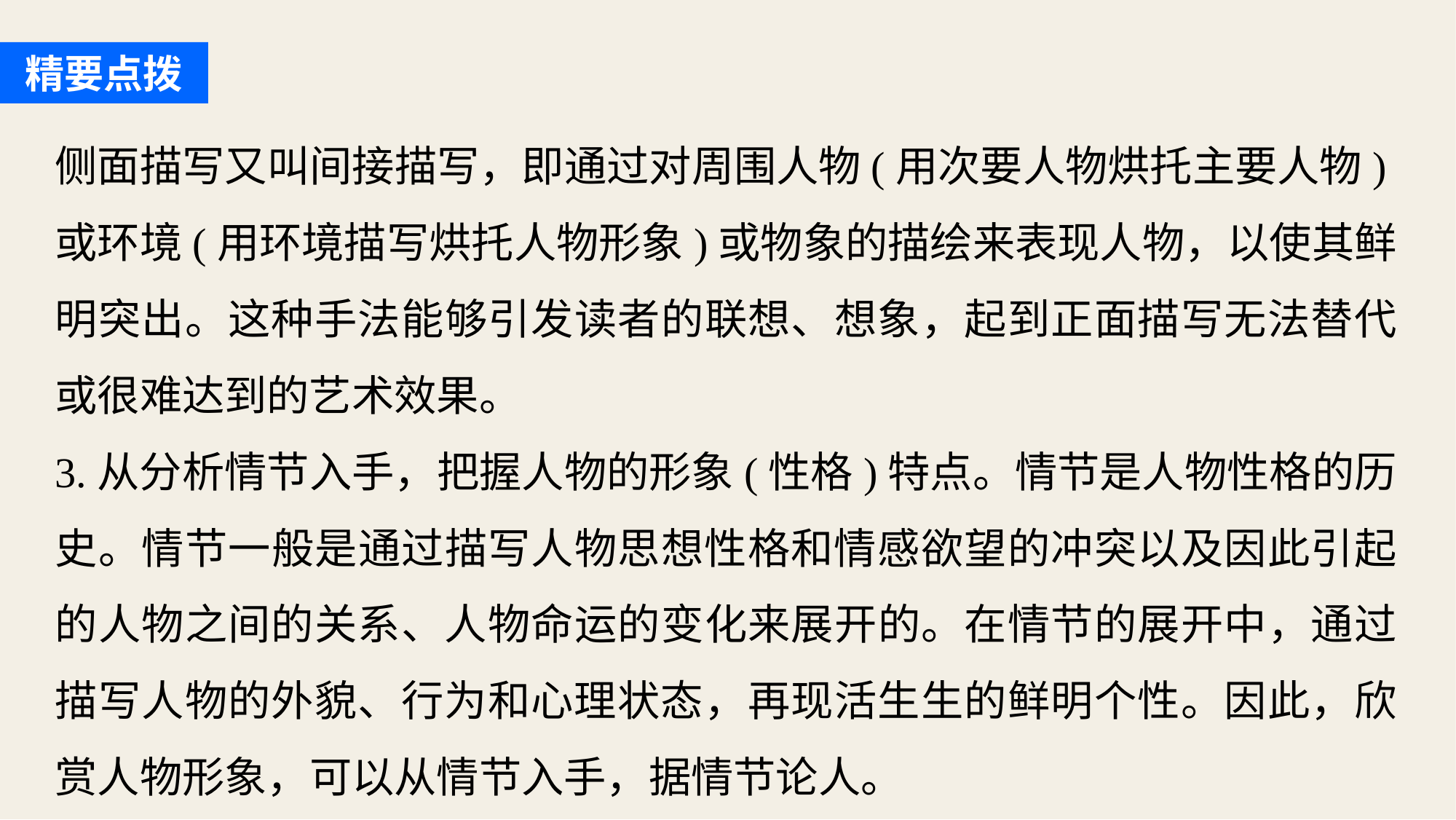

精要点拨
侧面描写又叫间接描写，即通过对周围人物(用次要人物烘托主要人物)或环境(用环境描写烘托人物形象)或物象的描绘来表现人物，以使其鲜明突出。这种手法能够引发读者的联想、想象，起到正面描写无法替代或很难达到的艺术效果。
3.从分析情节入手，把握人物的形象(性格)特点。情节是人物性格的历史。情节一般是通过描写人物思想性格和情感欲望的冲突以及因此引起的人物之间的关系、人物命运的变化来展开的。在情节的展开中，通过描写人物的外貌、行为和心理状态，再现活生生的鲜明个性。因此，欣赏人物形象，可以从情节入手，据情节论人。